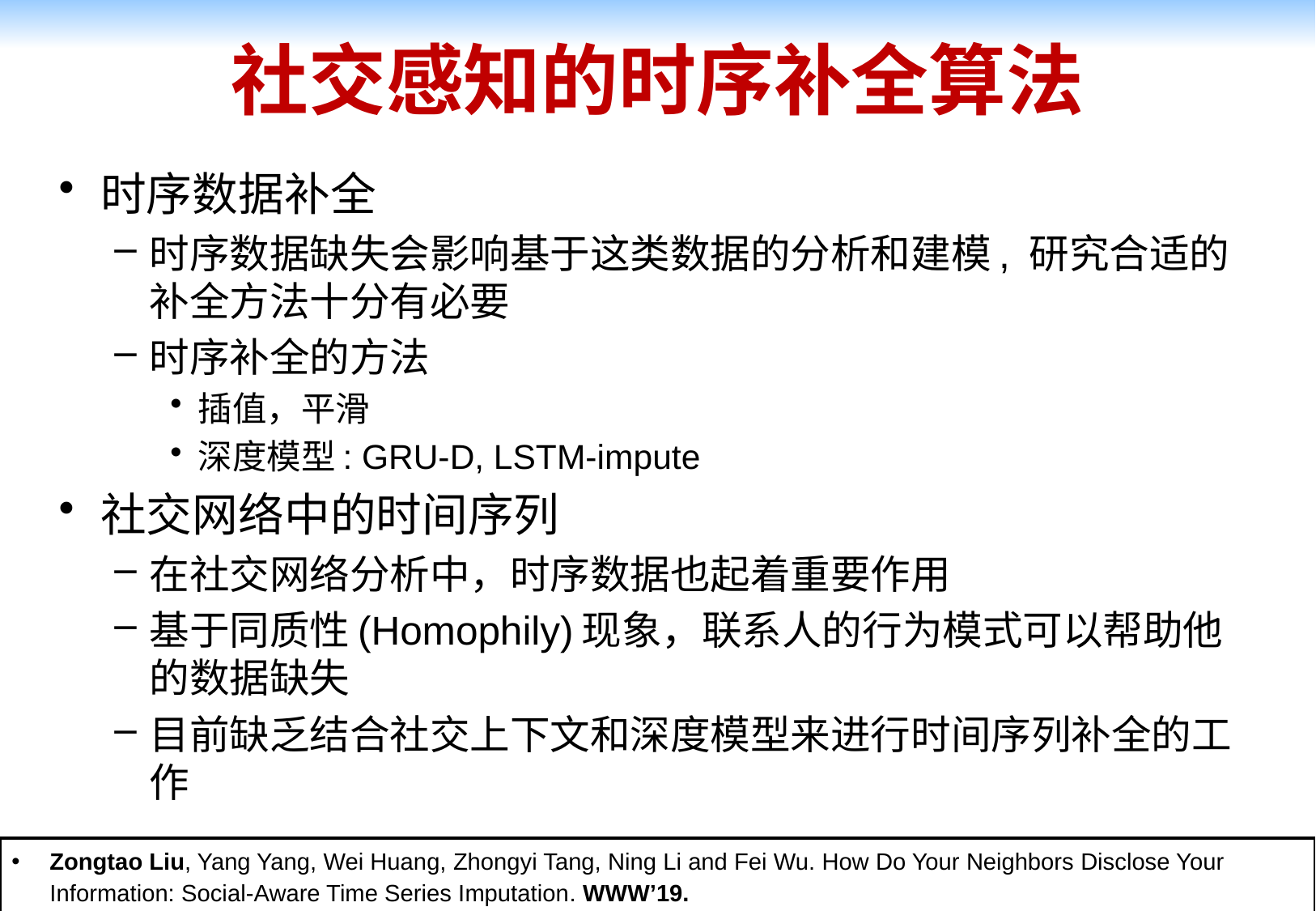

# 社交感知的时序补全算法
时序数据补全
时序数据缺失会影响基于这类数据的分析和建模, 研究合适的补全方法十分有必要
时序补全的方法
插值，平滑
深度模型: GRU-D, LSTM-impute
社交网络中的时间序列
在社交网络分析中，时序数据也起着重要作用
基于同质性(Homophily)现象，联系人的行为模式可以帮助他的数据缺失
目前缺乏结合社交上下文和深度模型来进行时间序列补全的工作

Zongtao Liu, Yang Yang, Wei Huang, Zhongyi Tang, Ning Li and Fei Wu. How Do Your Neighbors Disclose Your Information: Social-Aware Time Series Imputation. WWW’19.